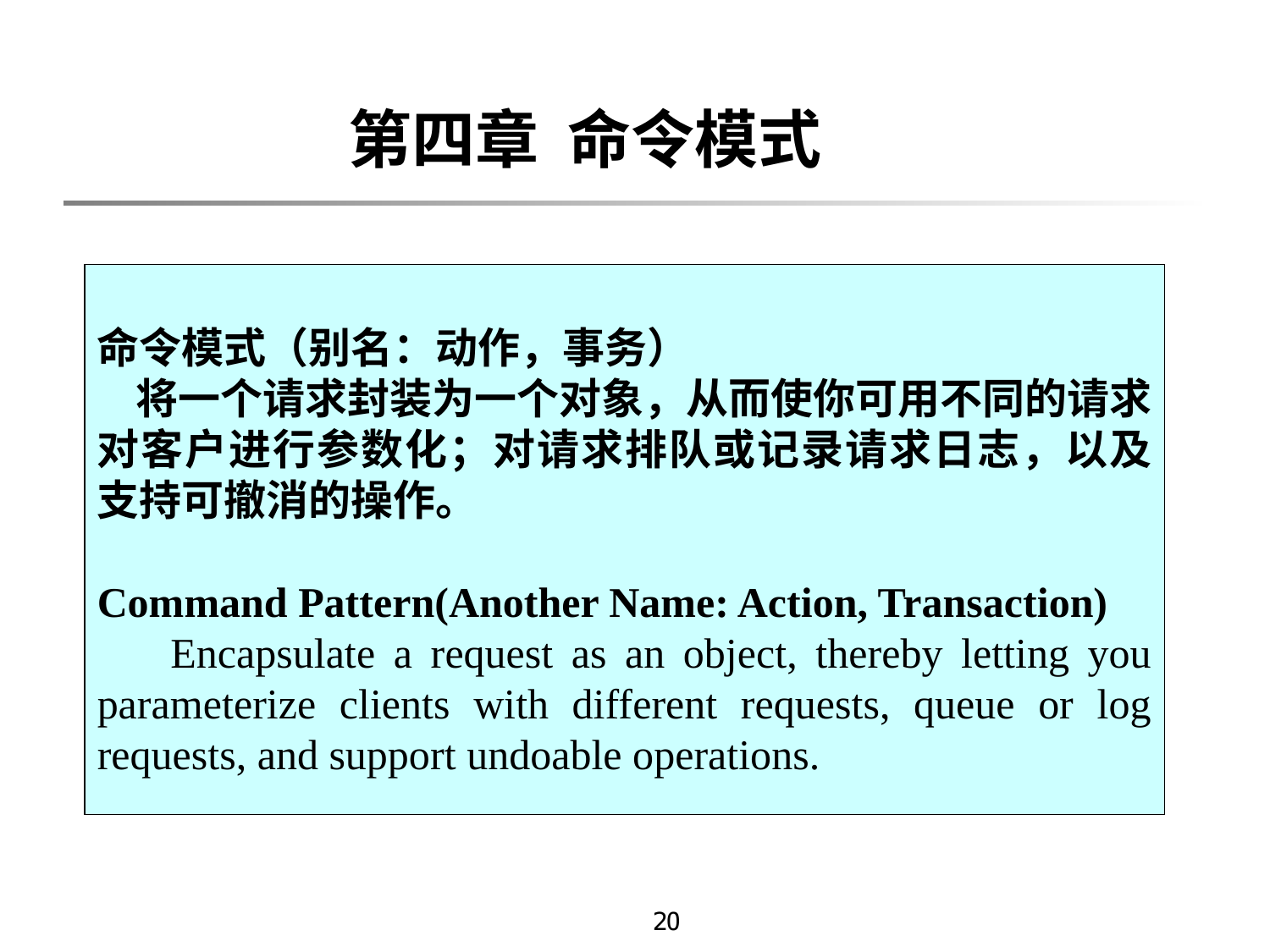

# 第四章  命令模式

命令模式（别名：动作，事务）
   将一个请求封装为一个对象，从而使你可用不同的请求对客户进行参数化；对请求排队或记录请求日志，以及支持可撤消的操作。

Command Pattern(Another Name: Action, Transaction)
    Encapsulate a request as an object, thereby letting you parameterize clients with different requests, queue or log requests, and support undoable operations.

20